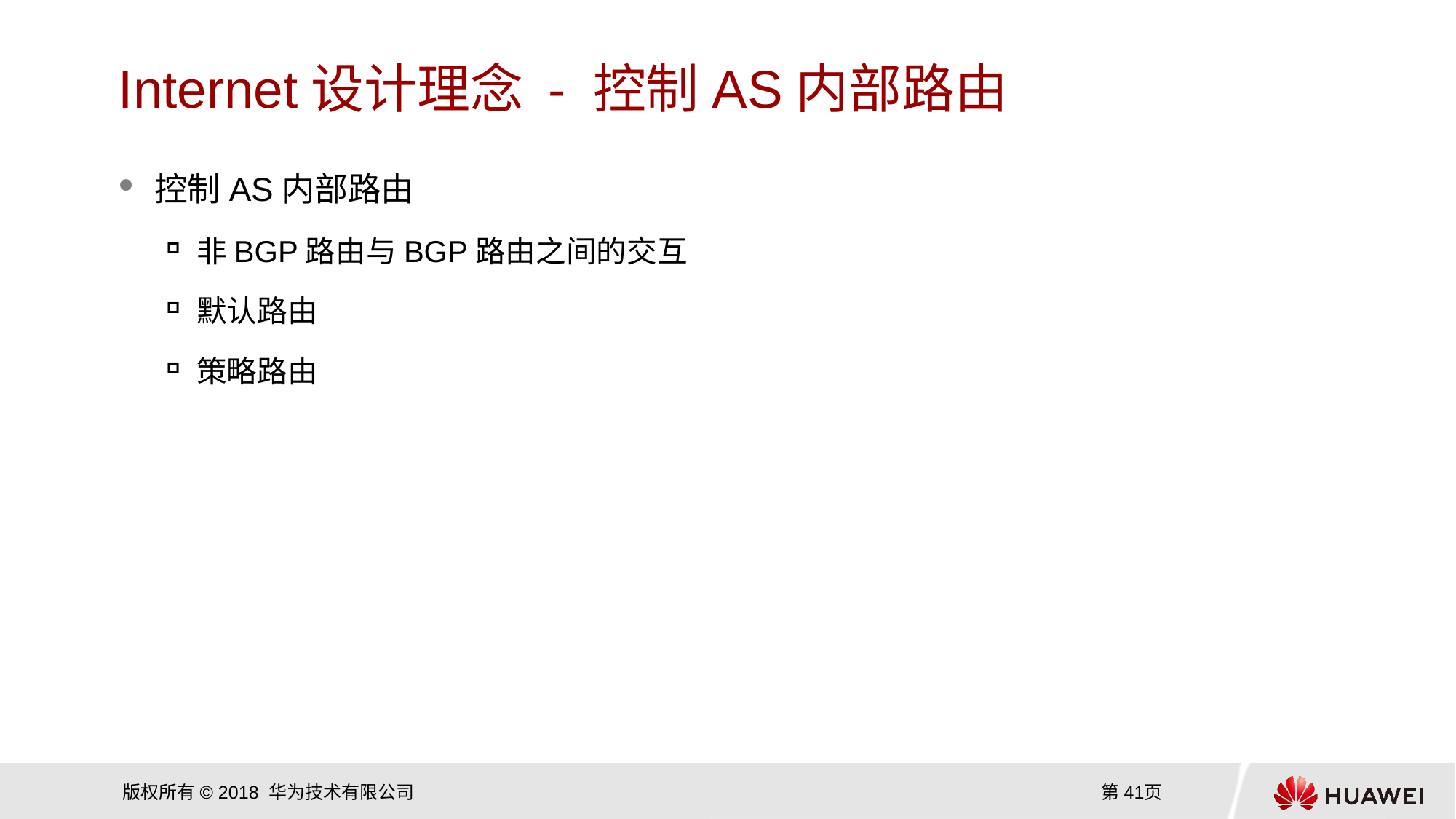

# Internet设计理念 - 控制AS内部路由
控制AS内部路由
非BGP路由与BGP路由之间的交互
默认路由
策略路由